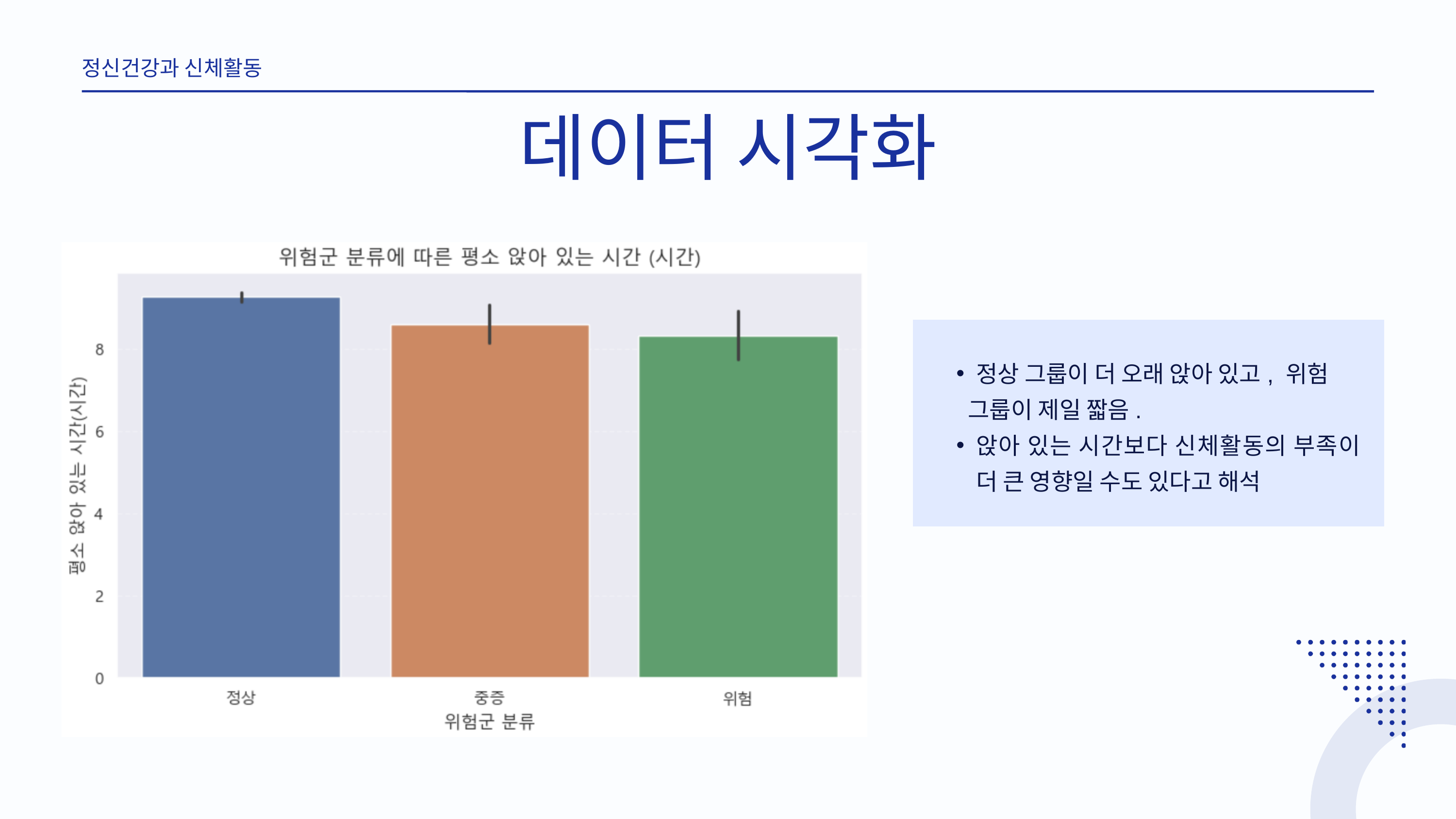

정신건강과 신체활동

데이터 시각화

정상 그룹이 더 오래 앉아 있고, 위험
     그룹이 제일 짧음.
앉아 있는 시간보다 신체활동의 부족이 더 큰 영향일 수도 있다고 해석